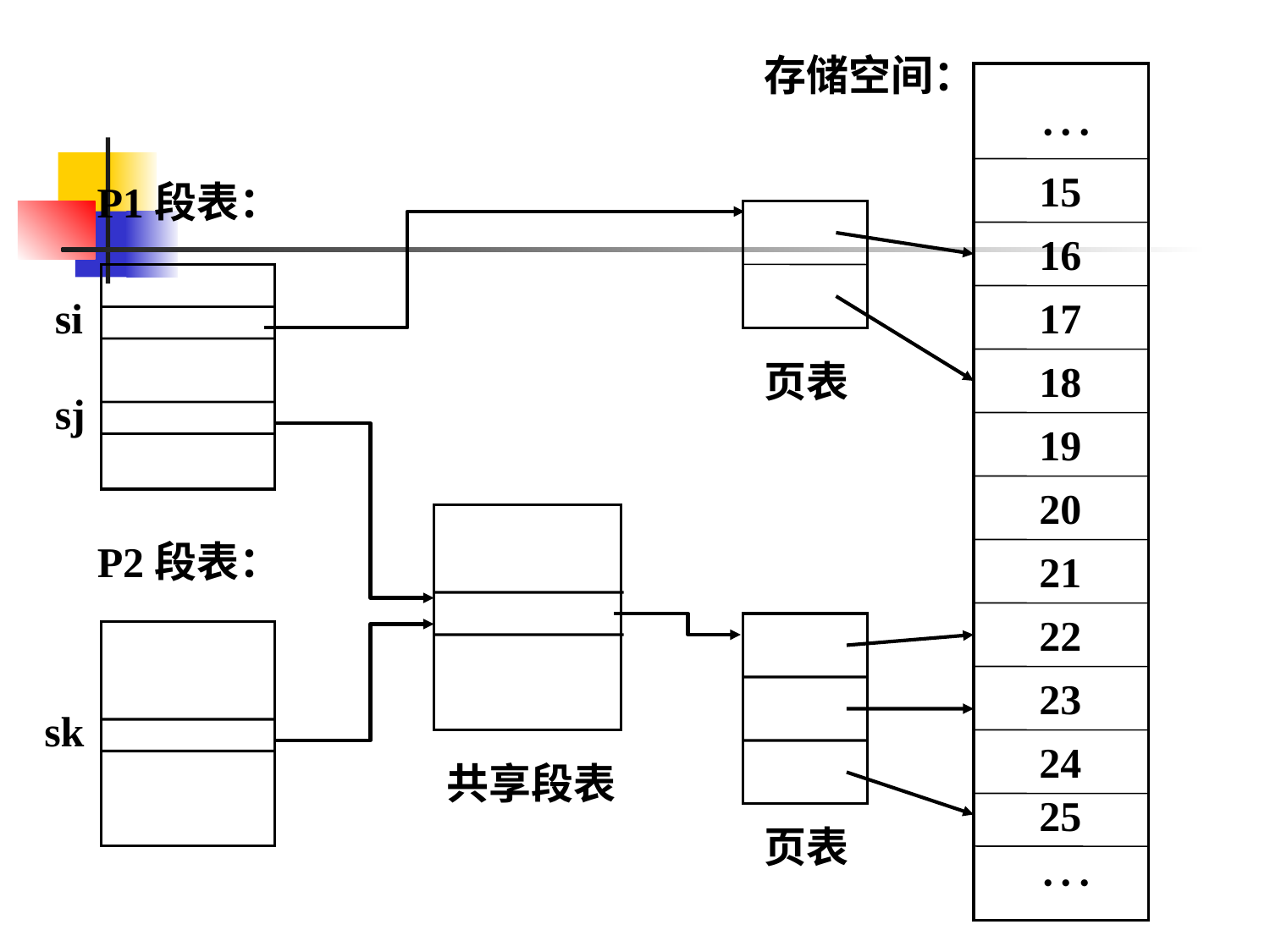

存储空间：

   ...

   15
P1段表：

   16

si

   17

页表

   18
sj

   19

   20

P2段表：

   21

   22

   23
sk

   24
共享段表

   25

页表
   ...